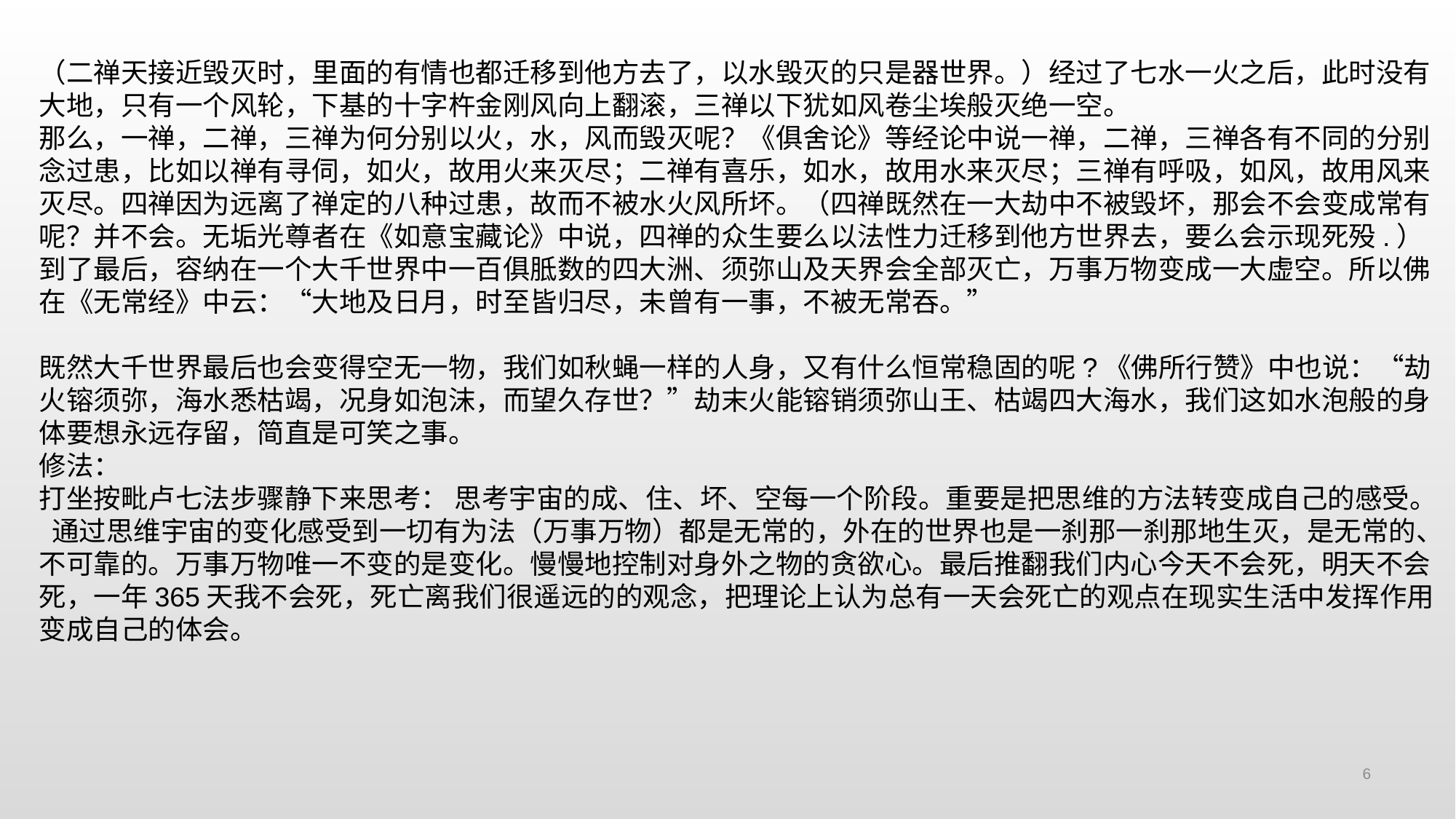

（二禅天接近毁灭时，里面的有情也都迁移到他方去了，以水毁灭的只是器世界。）经过了七水一火之后，此时没有大地，只有一个风轮，下基的十字杵金刚风向上翻滚，三禅以下犹如风卷尘埃般灭绝一空。
那么，一禅，二禅，三禅为何分别以火，水，风而毁灭呢？《俱舍论》等经论中说一禅，二禅，三禅各有不同的分别念过患，比如以禅有寻伺，如火，故用火来灭尽；二禅有喜乐，如水，故用水来灭尽；三禅有呼吸，如风，故用风来灭尽。四禅因为远离了禅定的八种过患，故而不被水火风所坏。（四禅既然在一大劫中不被毁坏，那会不会变成常有呢？并不会。无垢光尊者在《如意宝藏论》中说，四禅的众生要么以法性力迁移到他方世界去，要么会示现死殁.）到了最后，容纳在一个大千世界中一百俱胝数的四大洲、须弥山及天界会全部灭亡，万事万物变成一大虚空。所以佛在《无常经》中云：“大地及日月，时至皆归尽，未曾有一事，不被无常吞。”

既然大千世界最后也会变得空无一物，我们如秋蝇一样的人身，又有什么恒常稳固的呢?《佛所行赞》中也说：“劫火镕须弥，海水悉枯竭，况身如泡沫，而望久存世？”劫末火能镕销须弥山王、枯竭四大海水，我们这如水泡般的身体要想永远存留，简直是可笑之事。
修法：
打坐按毗卢七法步骤静下来思考： 思考宇宙的成、住、坏、空每一个阶段。重要是把思维的方法转变成自己的感受。
 通过思维宇宙的变化感受到一切有为法（万事万物）都是无常的，外在的世界也是一刹那一刹那地生灭，是无常的、不可靠的。万事万物唯一不变的是变化。慢慢地控制对身外之物的贪欲心。最后推翻我们内心今天不会死，明天不会死，一年365天我不会死，死亡离我们很遥远的的观念，把理论上认为总有一天会死亡的观点在现实生活中发挥作用变成自己的体会。

6